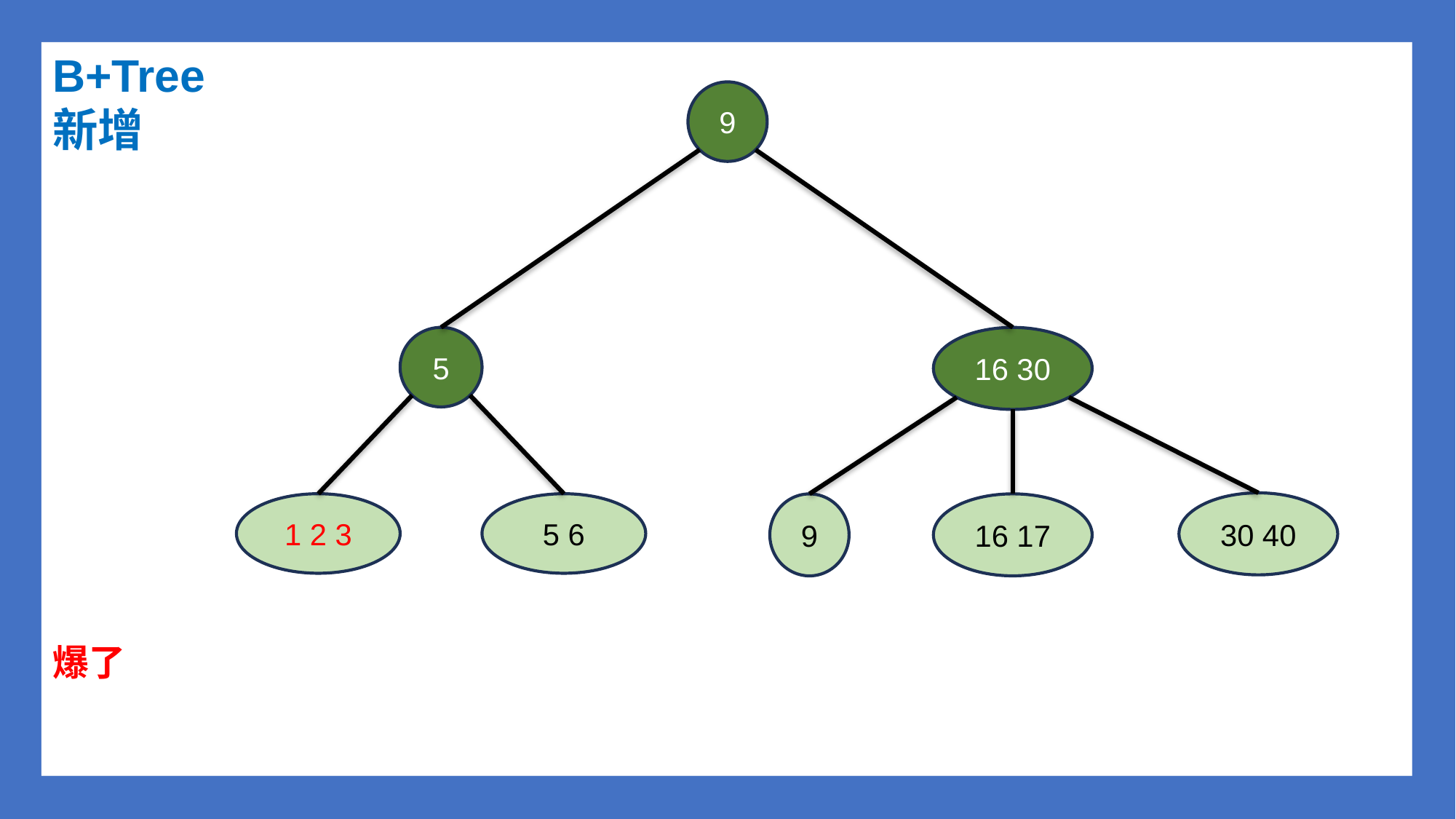

B+Tree
新增
9
5
16 30
30 40
5 6
1 2 3
16 17
9
爆了